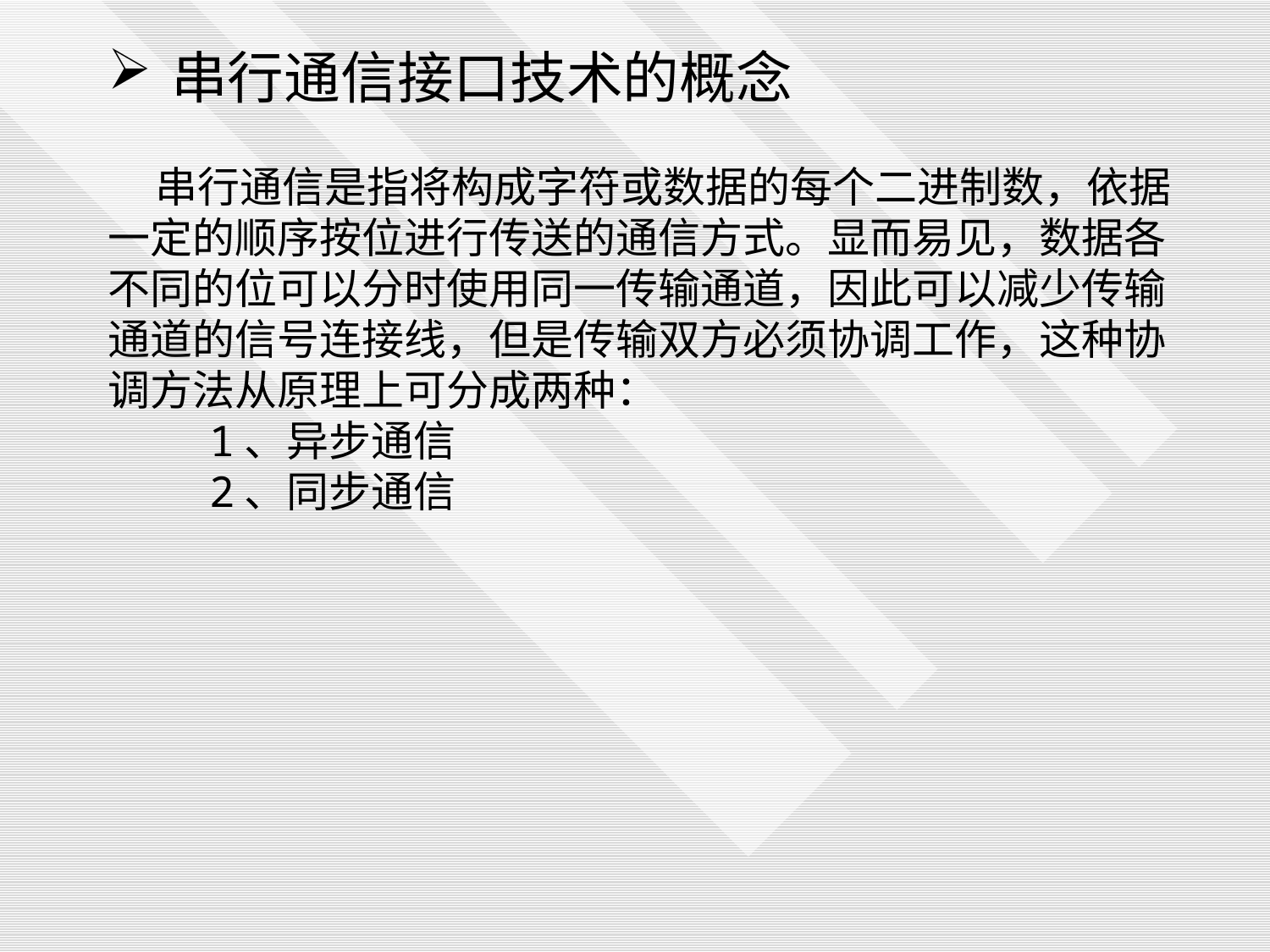

串行通信接口技术的概念

    串行通信是指将构成字符或数据的每个二进制数，依据一定的顺序按位进行传送的通信方式。显而易见，数据各不同的位可以分时使用同一传输通道，因此可以减少传输通道的信号连接线，但是传输双方必须协调工作，这种协调方法从原理上可分成两种：
    1、异步通信
    2、同步通信